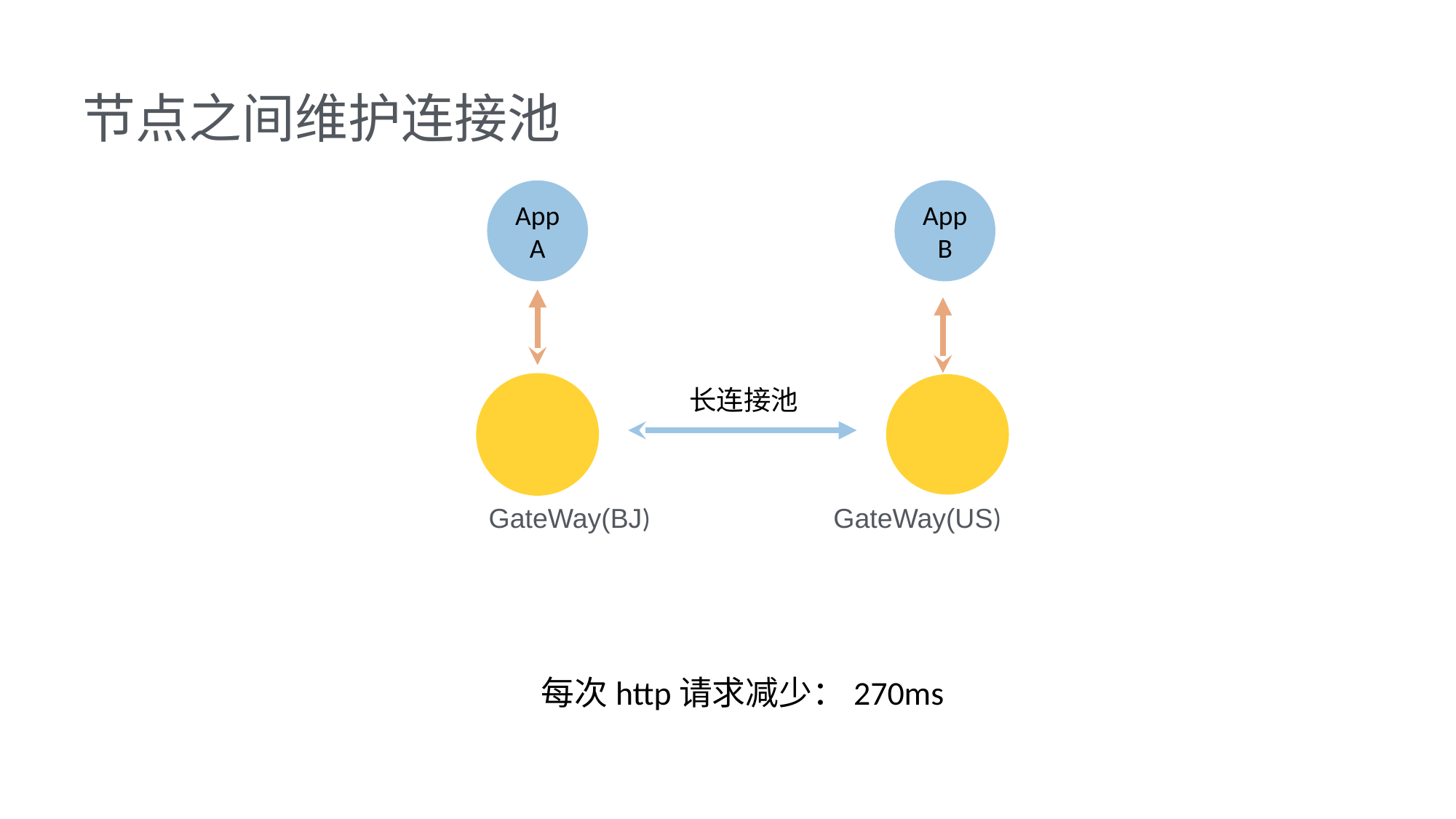

节点之间维护连接池
AppA
AppB

长连接池

GateWay(BJ)
GateWay(US)
每次http请求减少：270ms